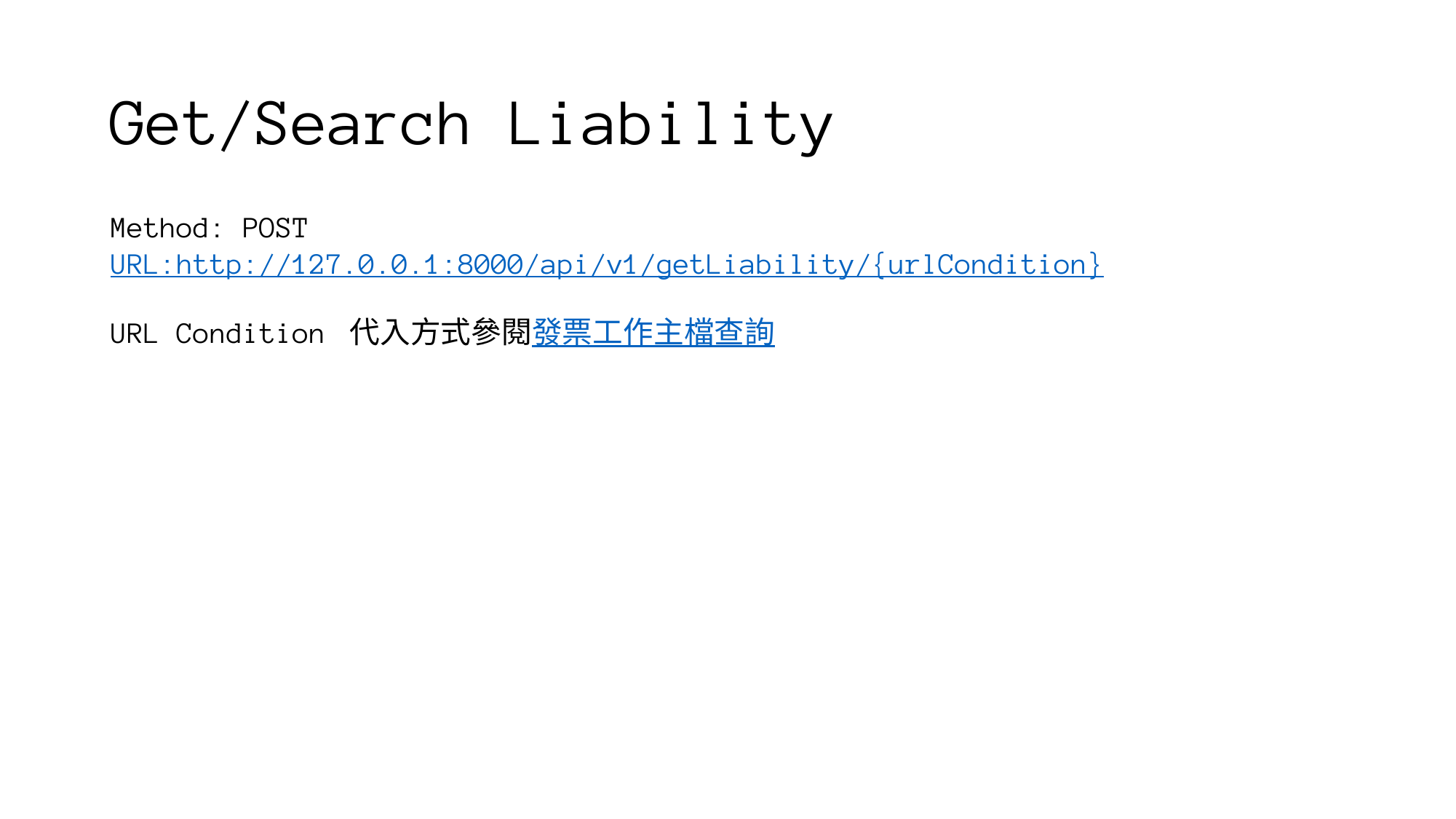

# Get/Search Liability
Method: POST
URL:http://127.0.0.1:8000/api/v1/getLiability/{urlCondition}
URL Condition 代入方式參閱發票工作主檔查詢